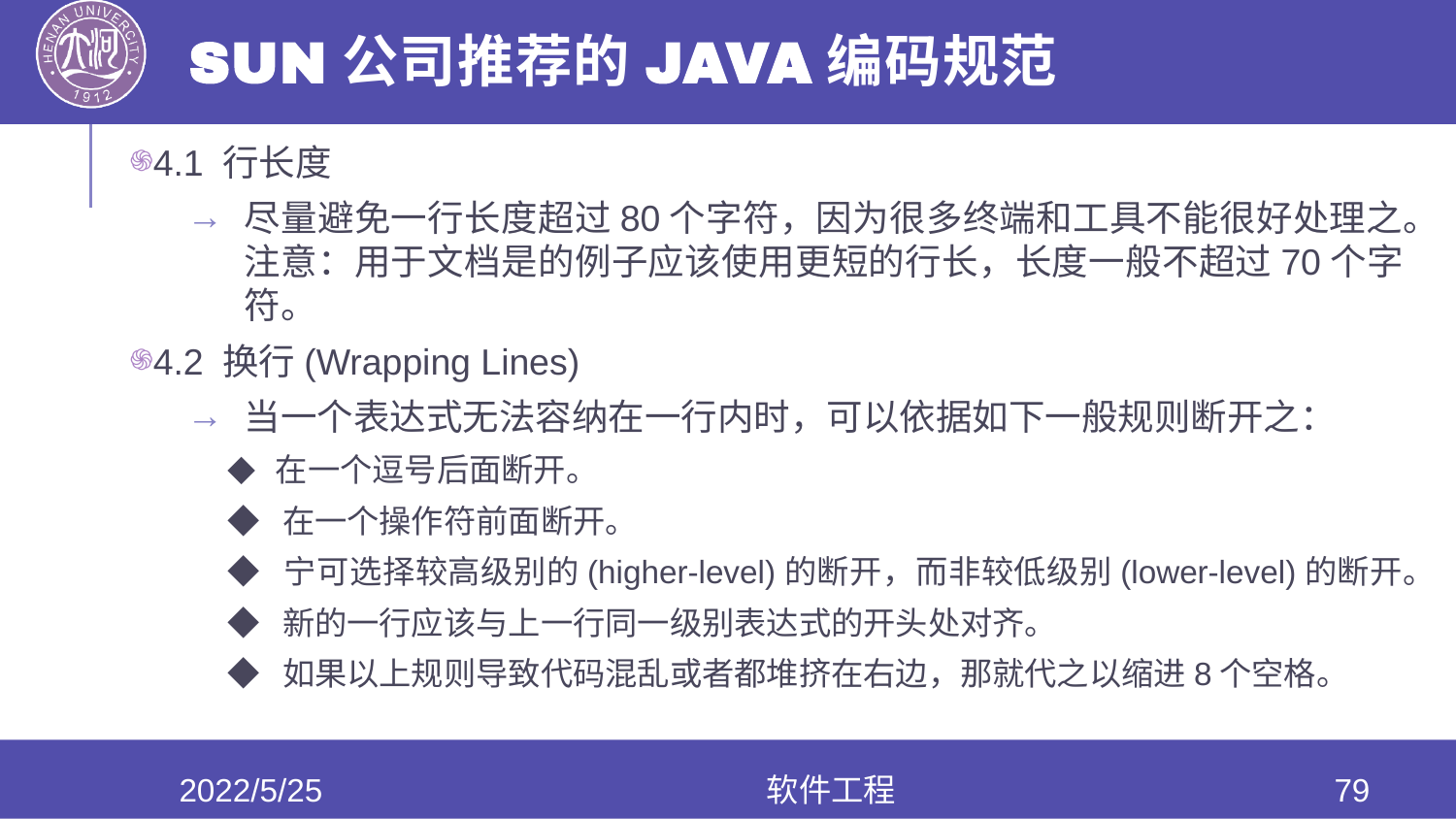

# Sun公司推荐的Java编码规范
4.1 行长度
尽量避免一行长度超过80个字符，因为很多终端和工具不能很好处理之。注意：用于文档是的例子应该使用更短的行长，长度一般不超过70个字符。
4.2 换行(Wrapping Lines)
当一个表达式无法容纳在一行内时，可以依据如下一般规则断开之：
◆  在一个逗号后面断开。
◆  在一个操作符前面断开。
◆  宁可选择较高级别的(higher-level)的断开，而非较低级别(lower-level)的断开。
◆  新的一行应该与上一行同一级别表达式的开头处对齐。
◆  如果以上规则导致代码混乱或者都堆挤在右边，那就代之以缩进8个空格。
2022/5/25
软件工程
79